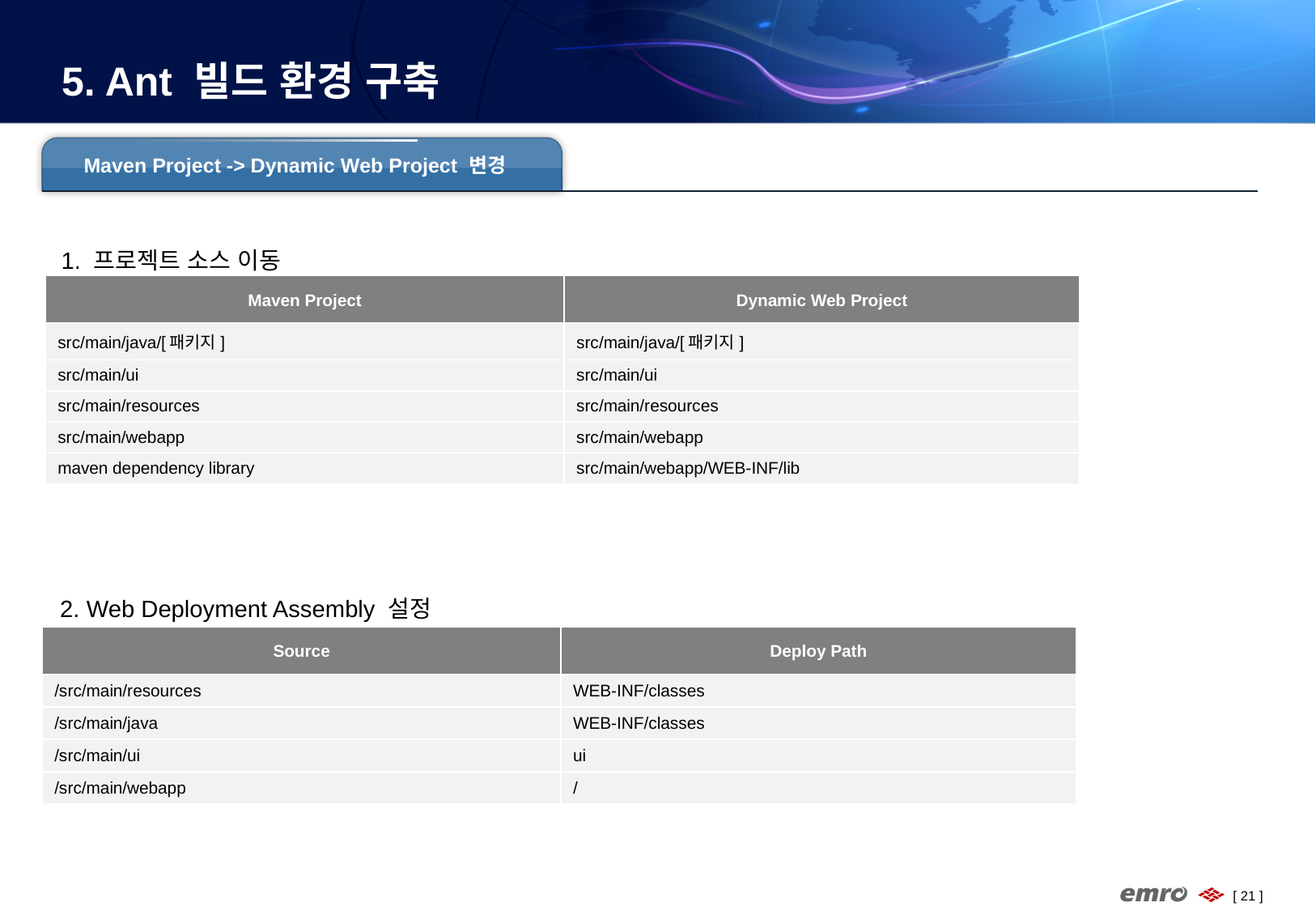

# 5. Ant 빌드 환경 구축

Maven Project -> Dynamic Web Project 변경

1. 프로젝트 소스 이동
| Maven Project | Dynamic Web Project |
| --- | --- |
| src/main/java/[패키지] | src/main/java/[패키지] |
| src/main/ui | src/main/ui |
| src/main/resources | src/main/resources |
| src/main/webapp | src/main/webapp |
| maven dependency library | src/main/webapp/WEB-INF/lib |
2. Web Deployment Assembly 설정
| Source | Deploy Path |
| --- | --- |
| /src/main/resources | WEB-INF/classes |
| /src/main/java | WEB-INF/classes |
| /src/main/ui | ui |
| /src/main/webapp | / |